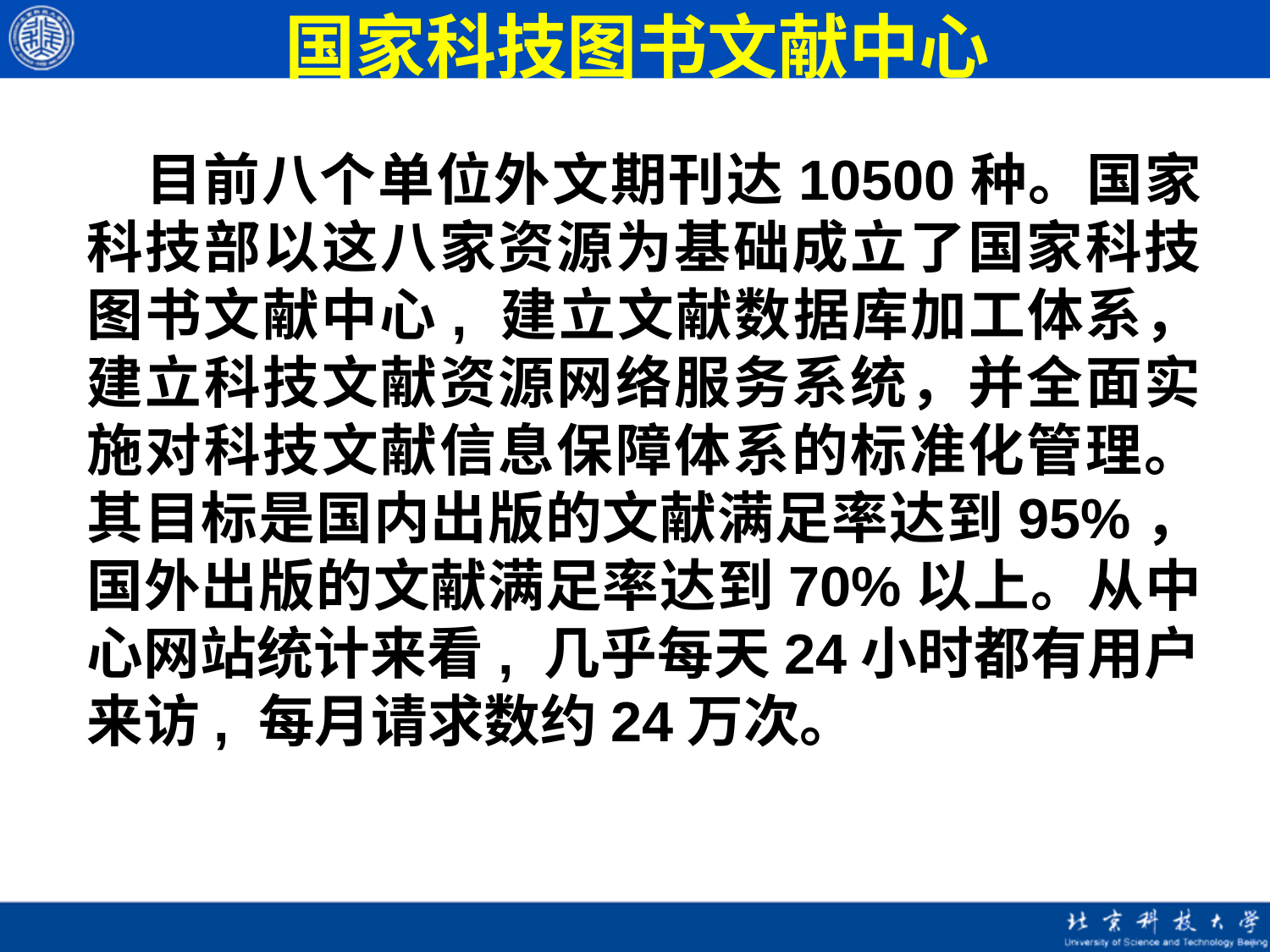

# 国家科技图书文献中心
   目前八个单位外文期刊达10500种。国家科技部以这八家资源为基础成立了国家科技图书文献中心, 建立文献数据库加工体系，建立科技文献资源网络服务系统，并全面实施对科技文献信息保障体系的标准化管理。其目标是国内出版的文献满足率达到95%，国外出版的文献满足率达到70%以上。从中心网站统计来看, 几乎每天24小时都有用户来访, 每月请求数约24万次。
4